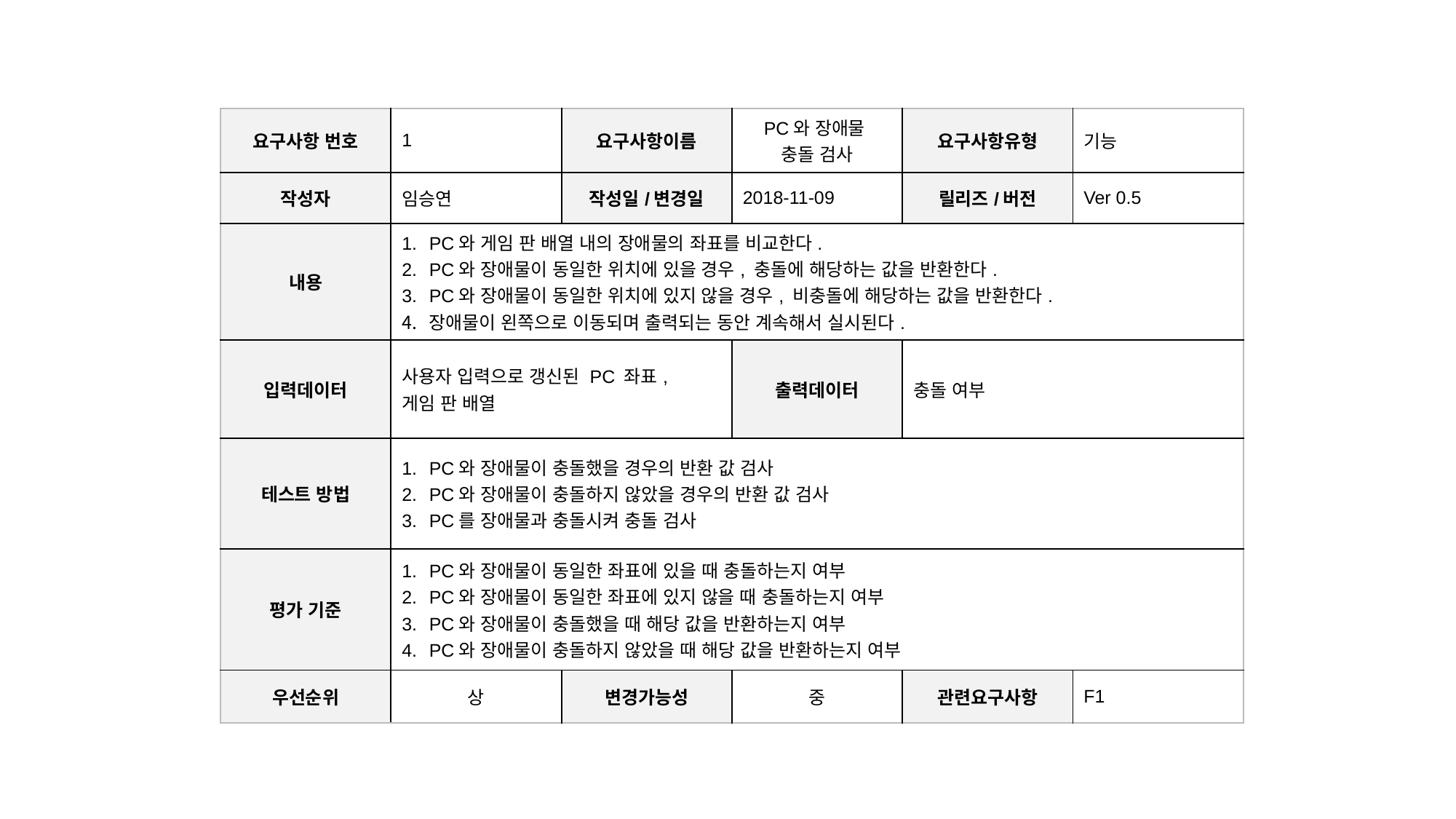

| 요구사항 번호 | 1 | 요구사항이름 | PC와 장애물 충돌 검사 | 요구사항유형 | 기능 |
| --- | --- | --- | --- | --- | --- |
| 작성자 | 임승연 | 작성일/변경일 | 2018-11-09 | 릴리즈/버전 | Ver 0.5 |
| 내용 | PC와 게임 판 배열 내의 장애물의 좌표를 비교한다. PC와 장애물이 동일한 위치에 있을 경우, 충돌에 해당하는 값을 반환한다. PC와 장애물이 동일한 위치에 있지 않을 경우, 비충돌에 해당하는 값을 반환한다. 장애물이 왼쪽으로 이동되며 출력되는 동안 계속해서 실시된다. |  |  |  |  |
| 입력데이터 | 사용자 입력으로 갱신된 PC 좌표, 게임 판 배열 |  | 출력데이터 | 충돌 여부 |  |
| 테스트 방법 | PC와 장애물이 충돌했을 경우의 반환 값 검사 PC와 장애물이 충돌하지 않았을 경우의 반환 값 검사 PC를 장애물과 충돌시켜 충돌 검사 |  |  |  |  |
| 평가 기준 | PC와 장애물이 동일한 좌표에 있을 때 충돌하는지 여부 PC와 장애물이 동일한 좌표에 있지 않을 때 충돌하는지 여부 PC와 장애물이 충돌했을 때 해당 값을 반환하는지 여부 PC와 장애물이 충돌하지 않았을 때 해당 값을 반환하는지 여부 |  |  |  |  |
| 우선순위 | 상 | 변경가능성 | 중 | 관련요구사항 | F1 |